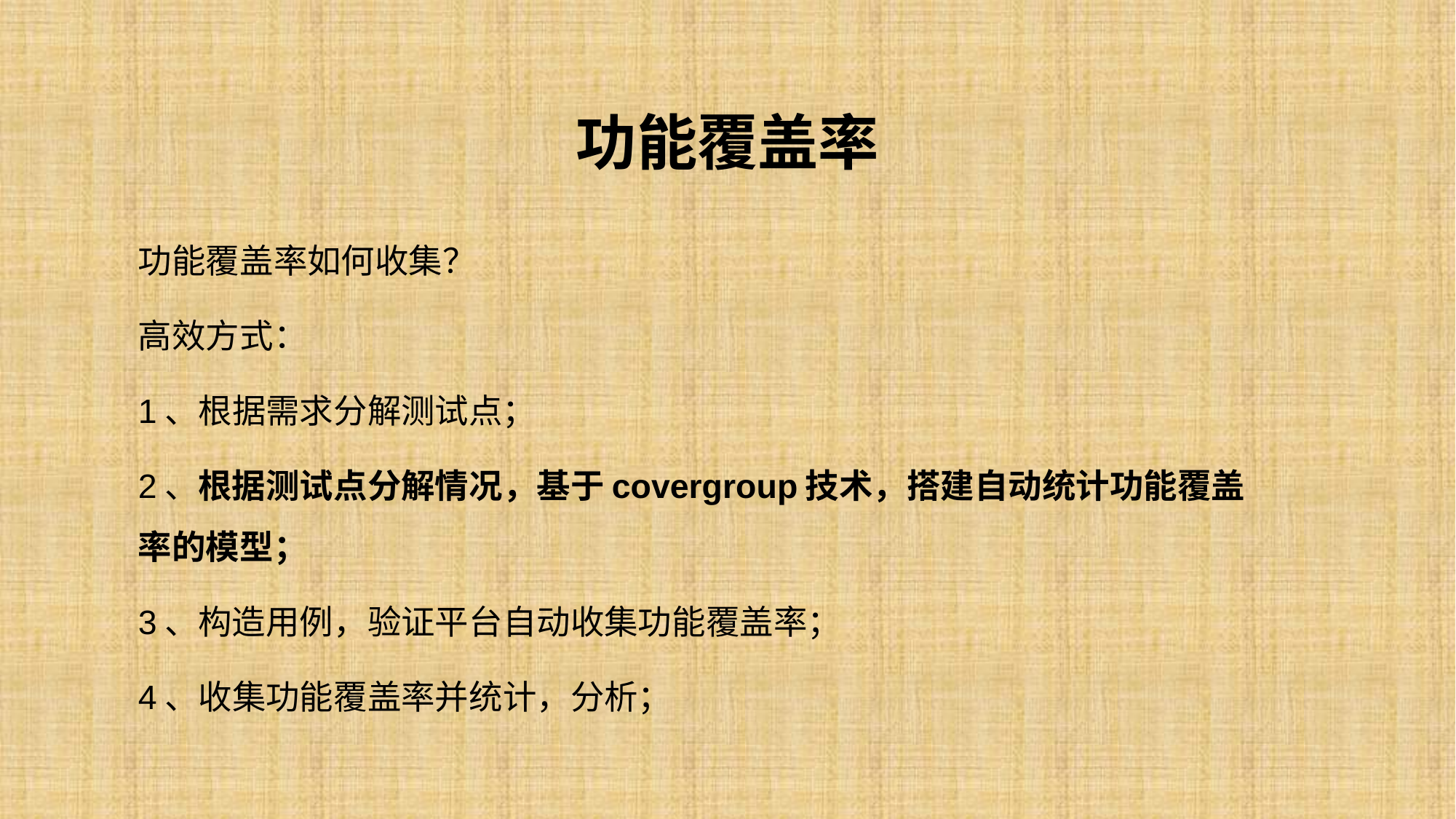

# 功能覆盖率
功能覆盖率如何收集？
高效方式：
1、根据需求分解测试点；
2、根据测试点分解情况，基于covergroup技术，搭建自动统计功能覆盖率的模型；
3、构造用例，验证平台自动收集功能覆盖率；
4、收集功能覆盖率并统计，分析；